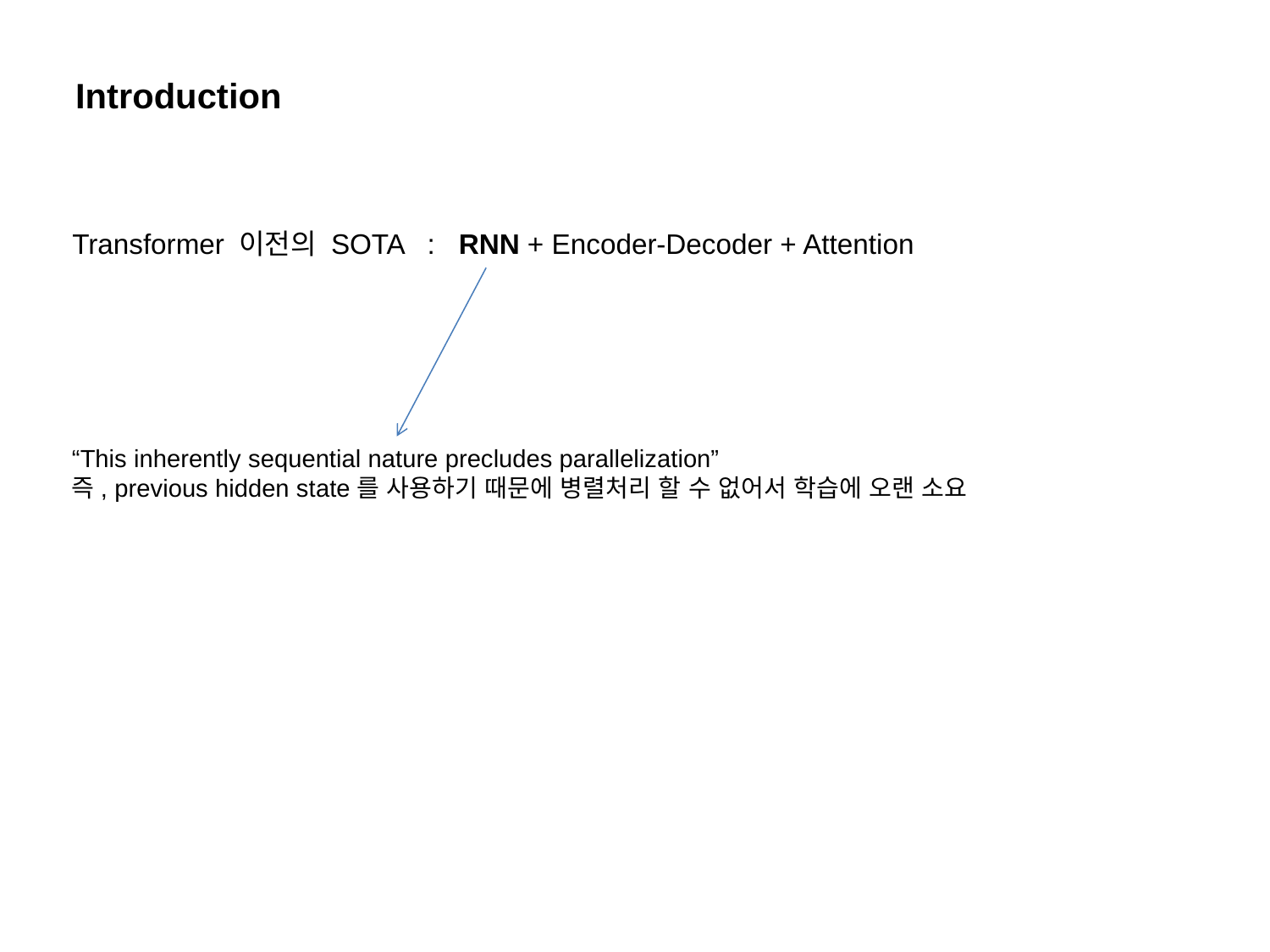

# Introduction
Transformer 이전의 SOTA   :   RNN + Encoder-Decoder + Attention
“This inherently sequential nature precludes parallelization”
즉, previous hidden state를 사용하기 때문에 병렬처리 할 수 없어서 학습에 오랜 소요